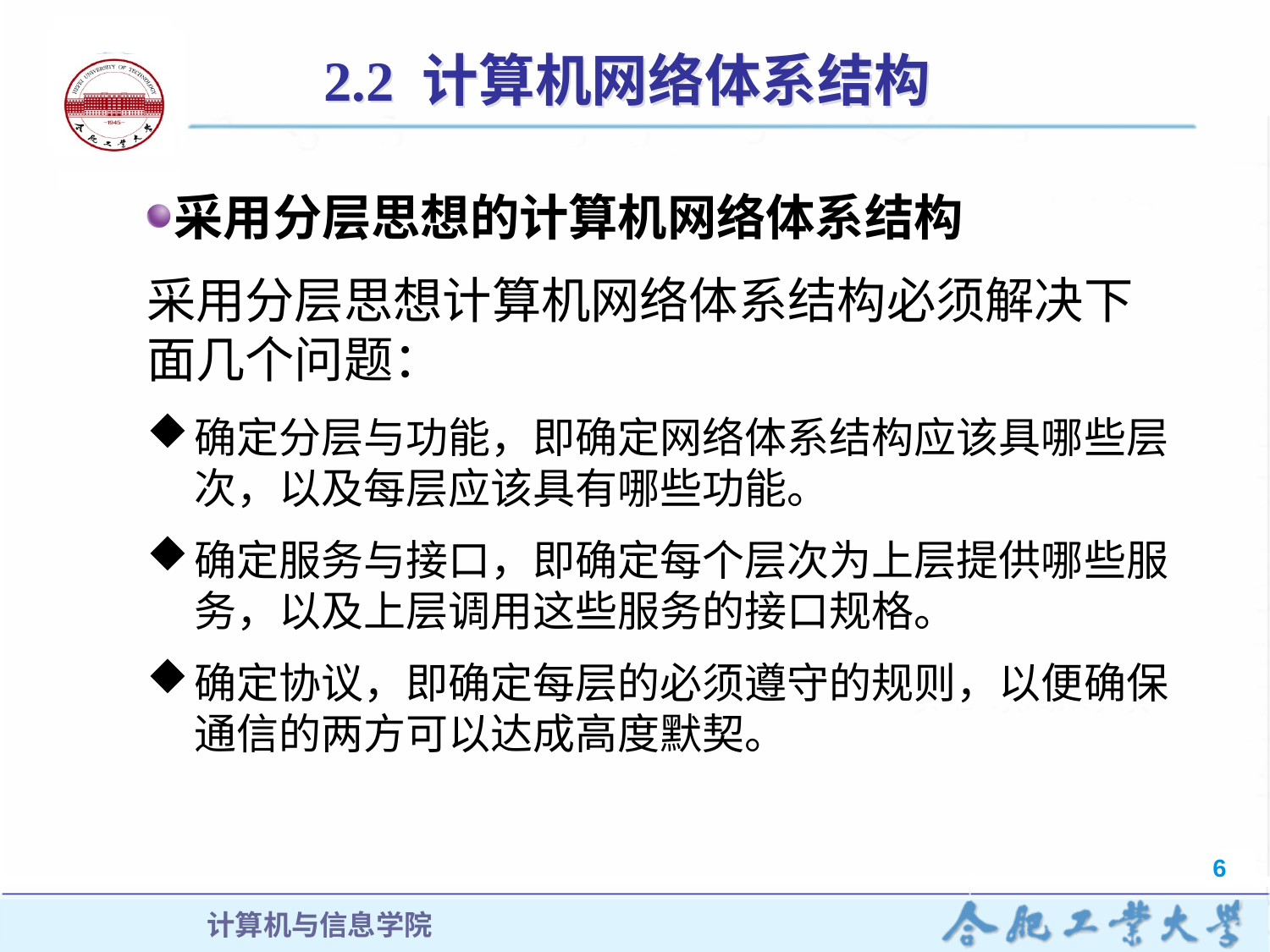

# 2.2 计算机网络体系结构
采用分层思想的计算机网络体系结构
采用分层思想计算机网络体系结构必须解决下面几个问题：
确定分层与功能，即确定网络体系结构应该具哪些层次，以及每层应该具有哪些功能。
确定服务与接口，即确定每个层次为上层提供哪些服务，以及上层调用这些服务的接口规格。
确定协议，即确定每层的必须遵守的规则，以便确保通信的两方可以达成高度默契。